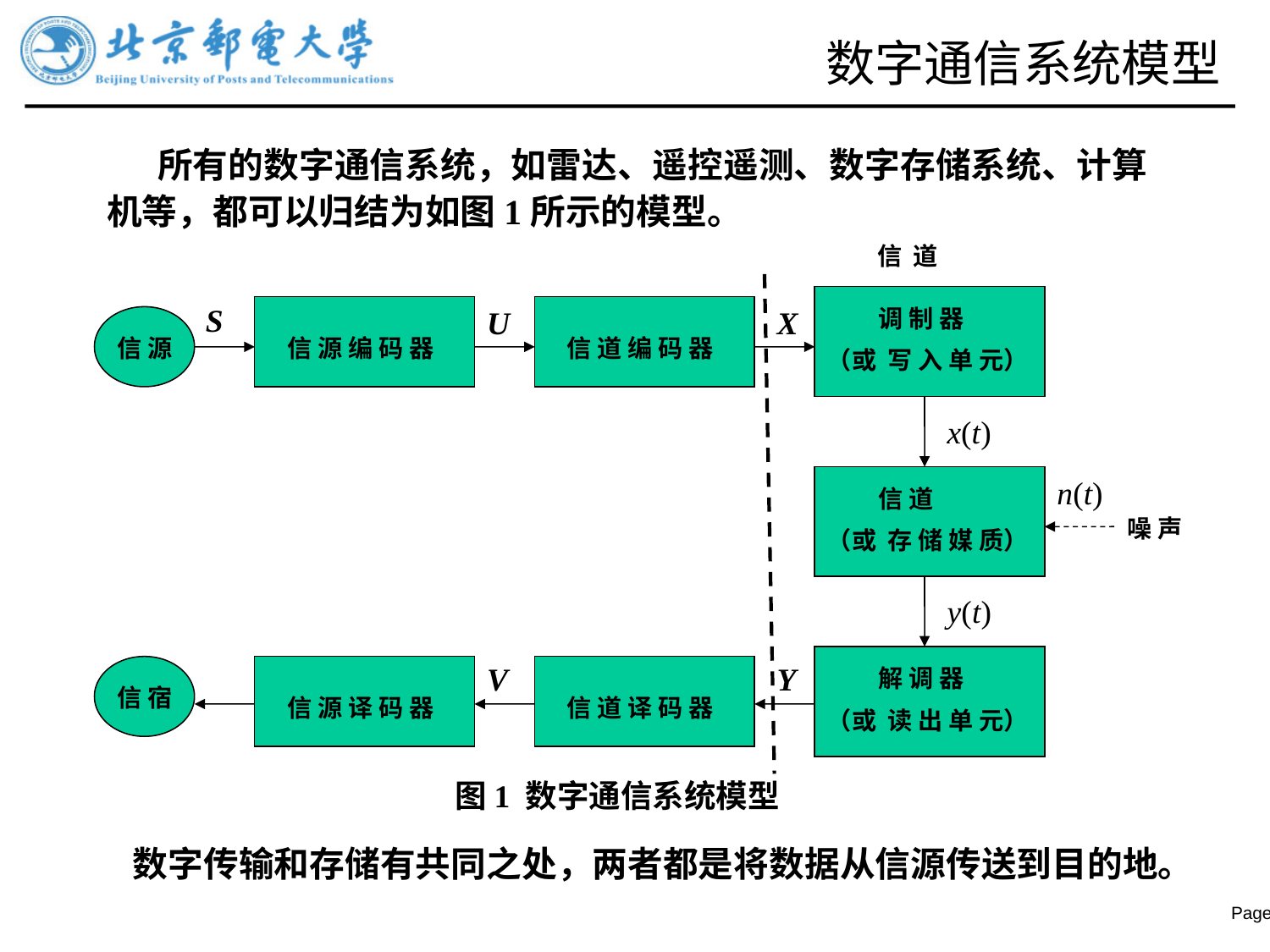

# 数字通信系统模型
      所有的数字通信系统，如雷达、遥控遥测、数字存储系统、计算机等，都可以归结为如图1所示的模型。
信  道

U

X
        调 制 器
（或  写 入 单 元）

信 源
信 源 编 码 器
信 道 编 码 器

x(t)

n(t)
        信 道
（或  存 储 媒 质）
噪 声

y(t)

V
Y

        解 调 器
（或  读 出 单 元）
信 宿
信 源 译 码 器
信 道 译 码 器

S
 图1 数字通信系统模型
 数字传输和存储有共同之处，两者都是将数据从信源传送到目的地。